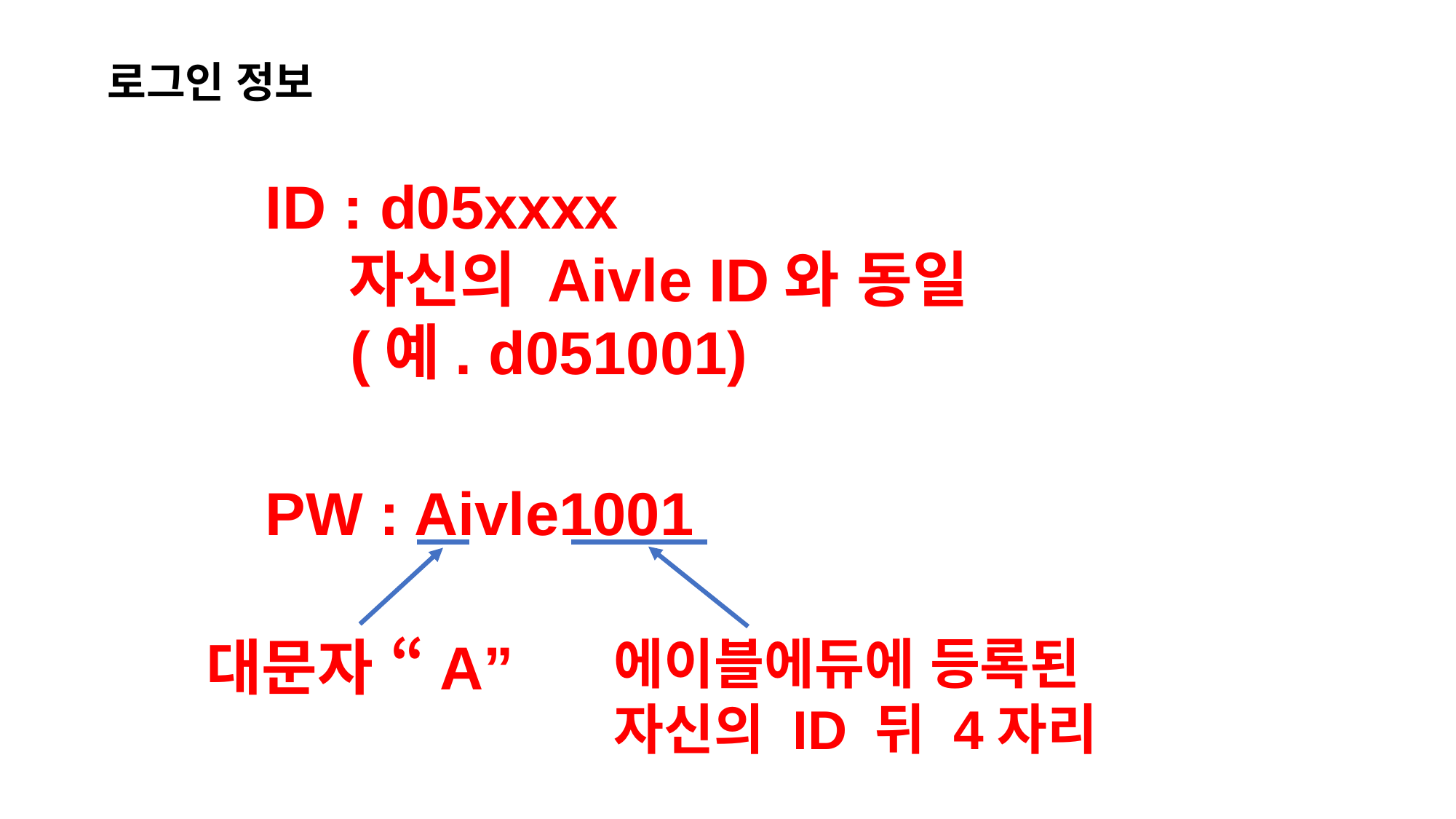

로그인 정보
ID : d05xxxx
     자신의 Aivle ID와 동일
     (예. d051001)
PW : Aivle1001
대문자 “A”
에이블에듀에 등록된
자신의 ID 뒤 4자리